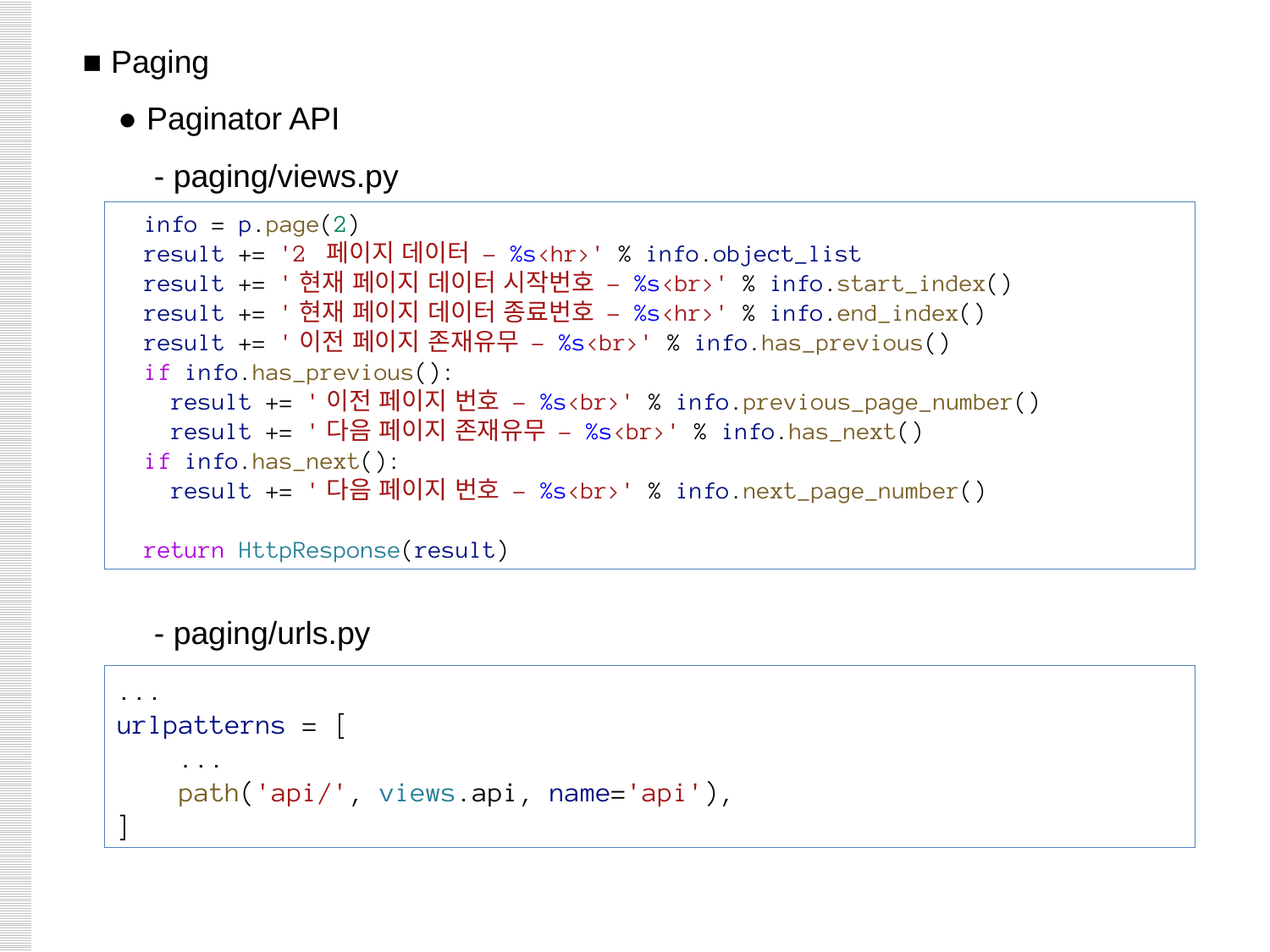

■ Paging
    ● Paginator API
        - paging/views.py

        - paging/urls.py
  info = p.page(2)
  result += '2 페이지 데이터 - %s<hr>' % info.object_list
  result += '현재 페이지 데이터 시작번호 - %s<br>' % info.start_index()
  result += '현재 페이지 데이터 종료번호 - %s<hr>' % info.end_index()
  result += '이전 페이지 존재유무 - %s<br>' % info.has_previous()
  if info.has_previous():
    result += '이전 페이지 번호 - %s<br>' % info.previous_page_number()
    result += '다음 페이지 존재유무 - %s<br>' % info.has_next()
  if info.has_next():
    result += '다음 페이지 번호 - %s<br>' % info.next_page_number()
  return HttpResponse(result)
...
urlpatterns = [
    ...
    path('api/', views.api, name='api'),
]